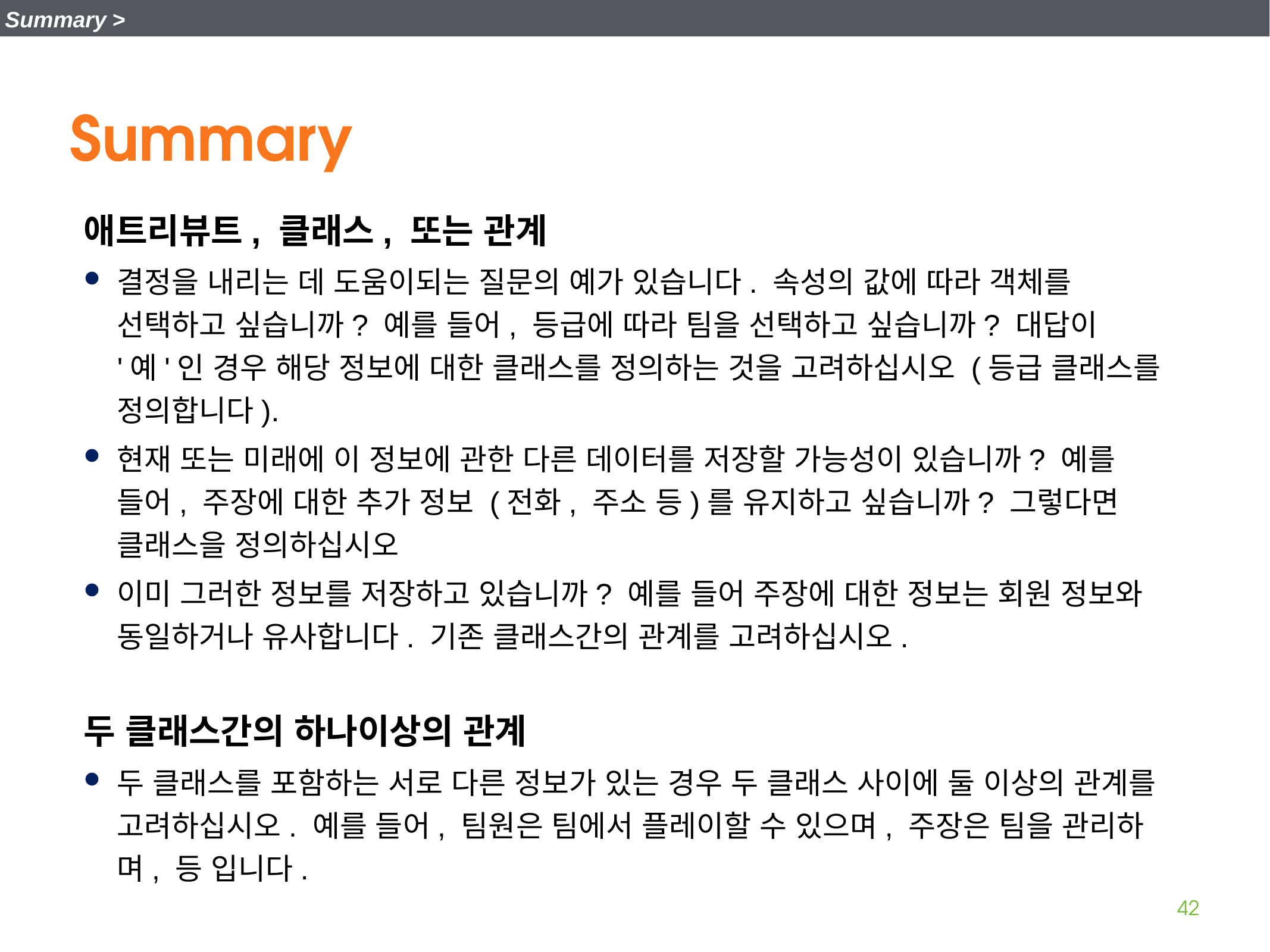

Summary >
# Summary
애트리뷰트, 클래스, 또는 관계
결정을 내리는 데 도움이되는 질문의 예가 있습니다. 속성의 값에 따라 객체를 선택하고 싶습니까? 예를 들어, 등급에 따라 팀을 선택하고 싶습니까? 대답이 '예'인 경우 해당 정보에 대한 클래스를 정의하는 것을 고려하십시오 (등급 클래스를 정의합니다).
현재 또는 미래에 이 정보에 관한 다른 데이터를 저장할 가능성이 있습니까? 예를 들어, 주장에 대한 추가 정보 (전화, 주소 등)를 유지하고 싶습니까? 그렇다면 클래스을 정의하십시오
이미 그러한 정보를 저장하고 있습니까? 예를 들어 주장에 대한 정보는 회원 정보와 동일하거나 유사합니다. 기존 클래스간의 관계를 고려하십시오.

두 클래스간의 하나이상의 관계
두 클래스를 포함하는 서로 다른 정보가 있는 경우 두 클래스 사이에 둘 이상의 관계를 고려하십시오. 예를 들어, 팀원은 팀에서 플레이할 수 있으며, 주장은 팀을 관리하며, 등 입니다.
42